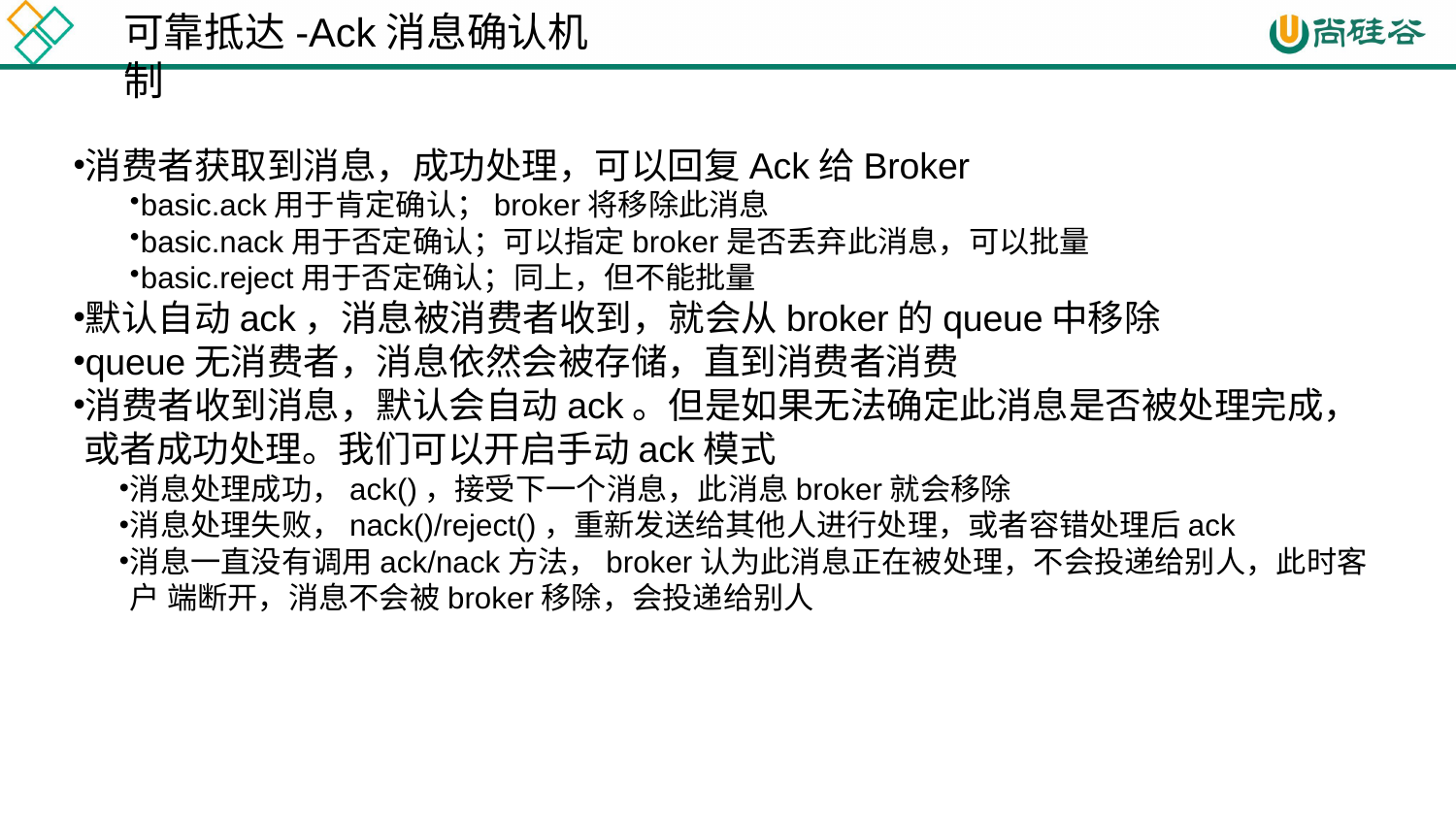

# 可靠抵达-Ack消息确认机制
消费者获取到消息，成功处理，可以回复Ack给Broker
basic.ack用于肯定确认；broker将移除此消息
basic.nack用于否定确认；可以指定broker是否丢弃此消息，可以批量
basic.reject用于否定确认；同上，但不能批量
默认自动ack，消息被消费者收到，就会从broker的queue中移除
queue无消费者，消息依然会被存储，直到消费者消费
消费者收到消息，默认会自动ack。但是如果无法确定此消息是否被处理完成， 或者成功处理。我们可以开启手动ack模式
消息处理成功，ack()，接受下一个消息，此消息broker就会移除
消息处理失败，nack()/reject()，重新发送给其他人进行处理，或者容错处理后ack
消息一直没有调用ack/nack方法，broker认为此消息正在被处理，不会投递给别人，此时客户 端断开，消息不会被broker移除，会投递给别人